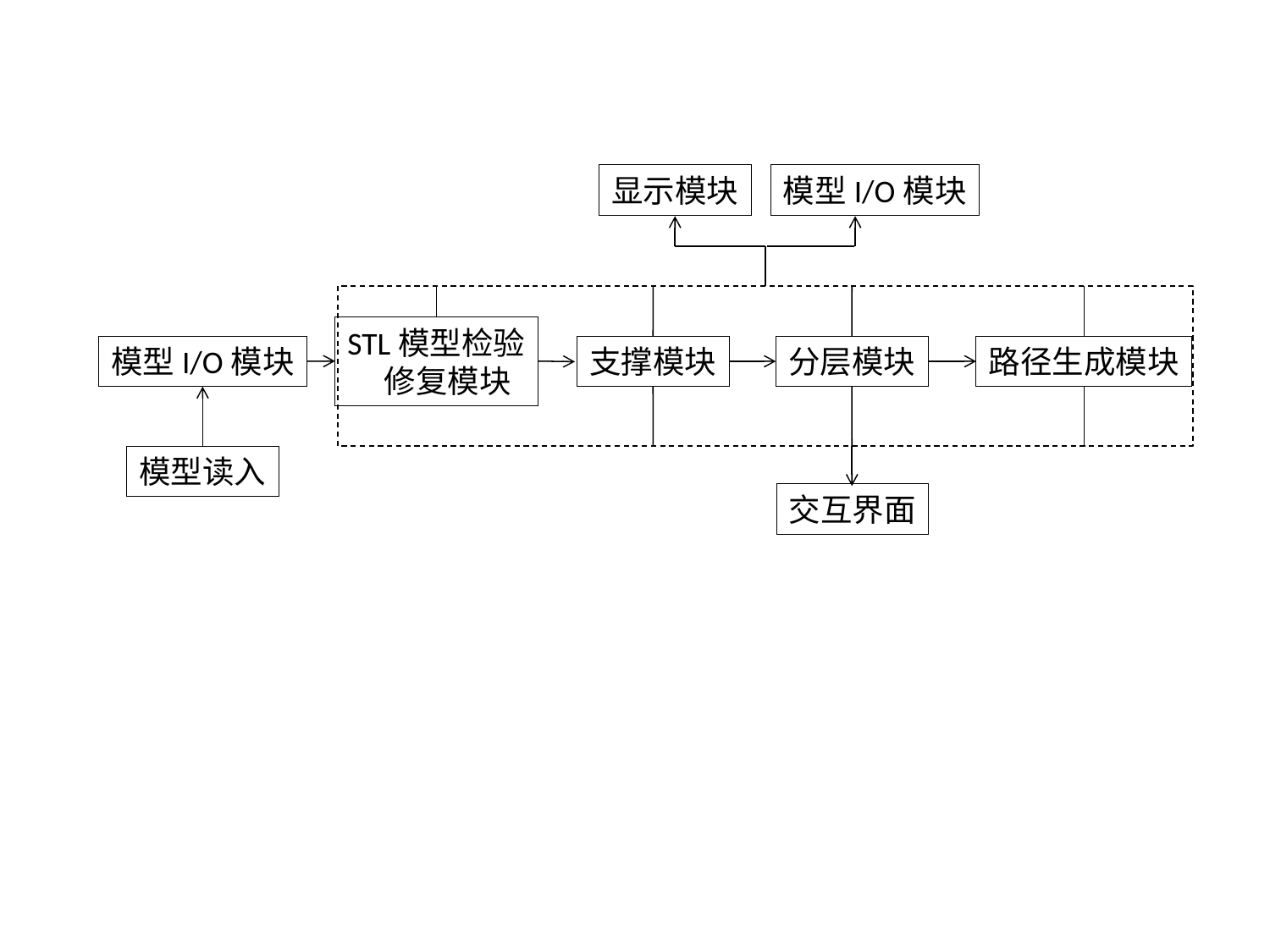

显示模块
模型I/O模块

STL模型检验
    修复模块
路径生成模块
模型I/O模块
支撑模块
分层模块
模型读入
交互界面